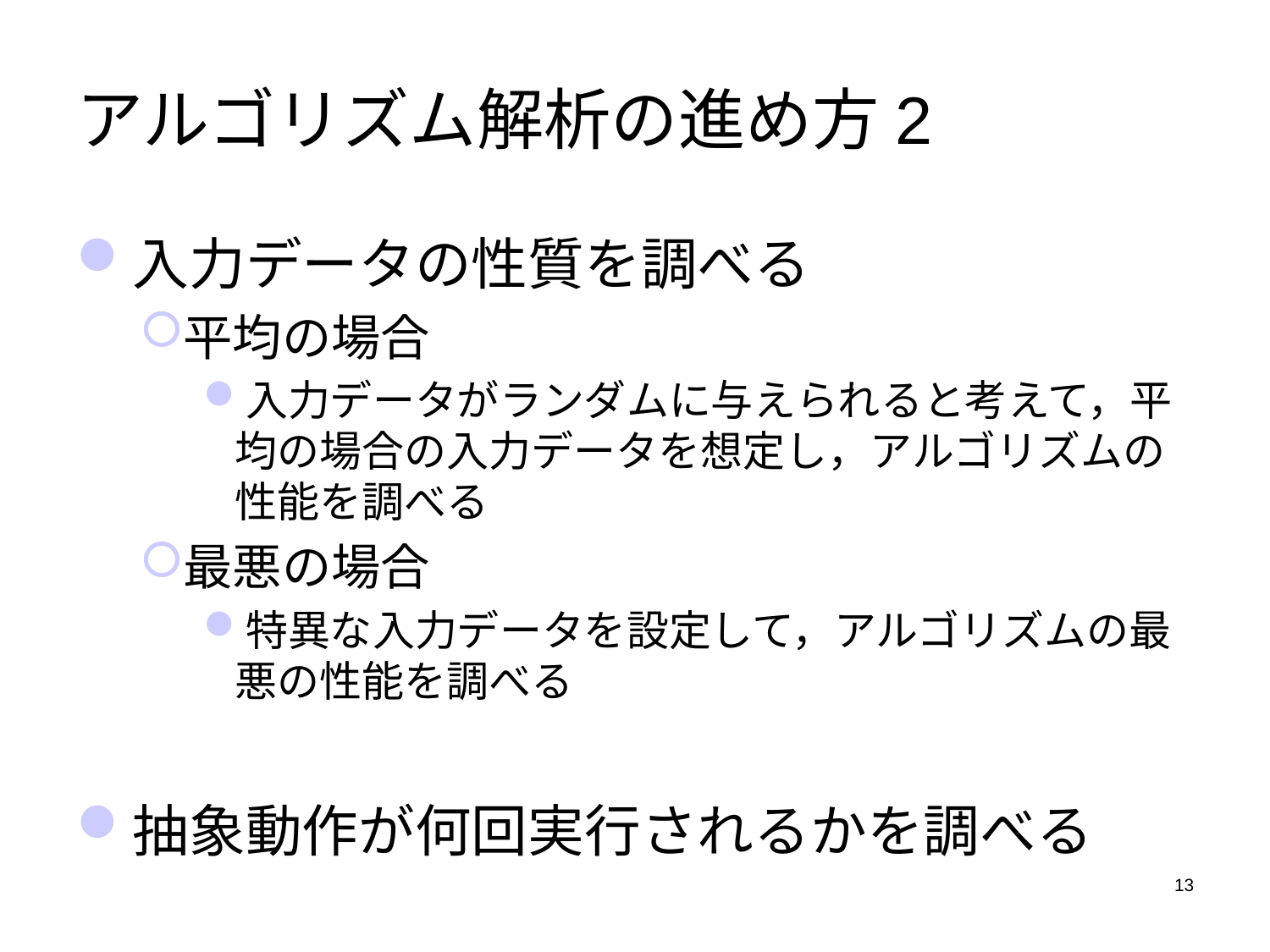

# アルゴリズム解析の進め方2
入力データの性質を調べる
平均の場合
入力データがランダムに与えられると考えて，平均の場合の入力データを想定し，アルゴリズムの性能を調べる
最悪の場合
特異な入力データを設定して，アルゴリズムの最悪の性能を調べる

抽象動作が何回実行されるかを調べる
13